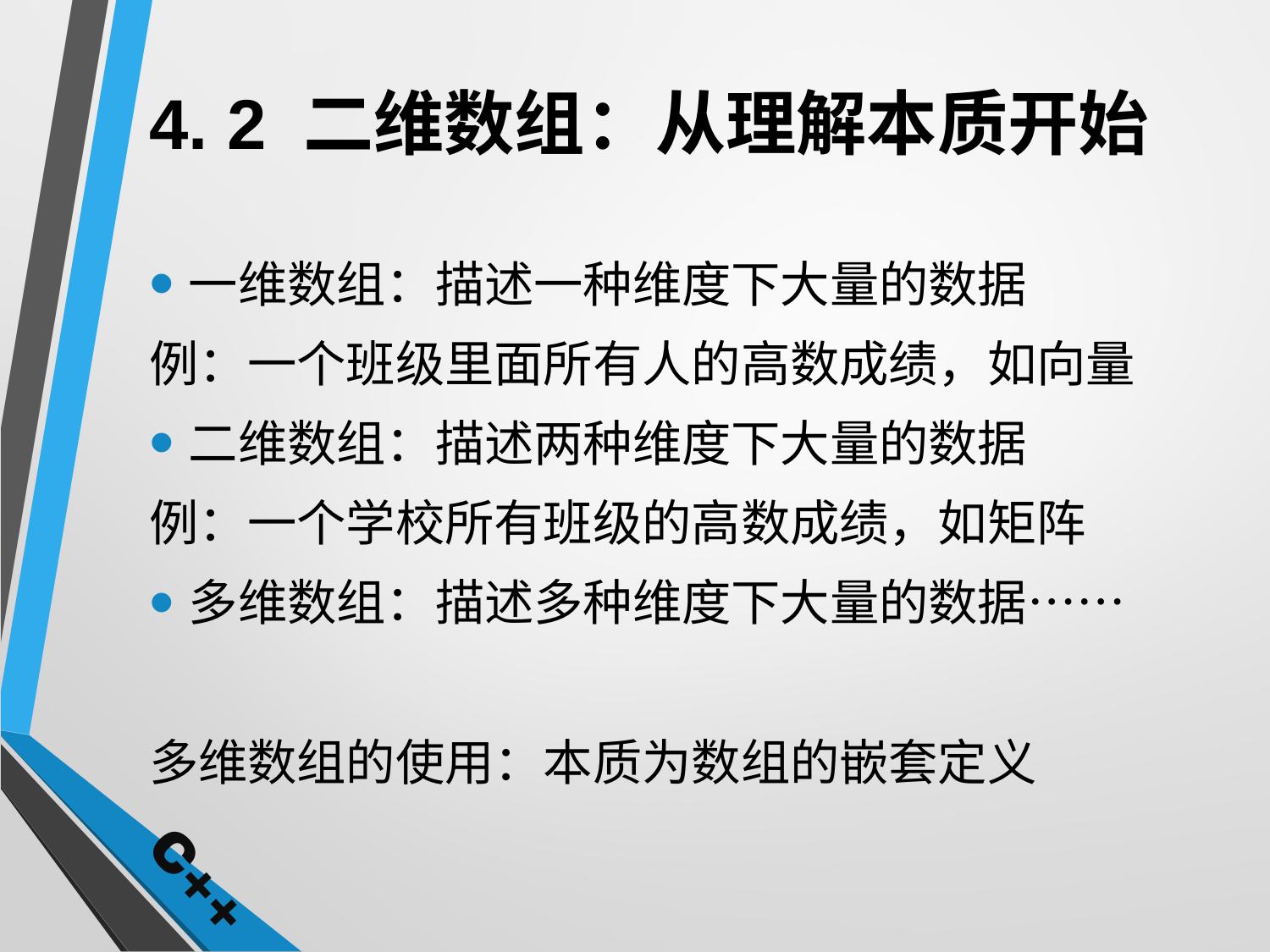

# 4. 2 二维数组：从理解本质开始
一维数组：描述一种维度下大量的数据
例：一个班级里面所有人的高数成绩，如向量
二维数组：描述两种维度下大量的数据
例：一个学校所有班级的高数成绩，如矩阵
多维数组：描述多种维度下大量的数据……

多维数组的使用：本质为数组的嵌套定义